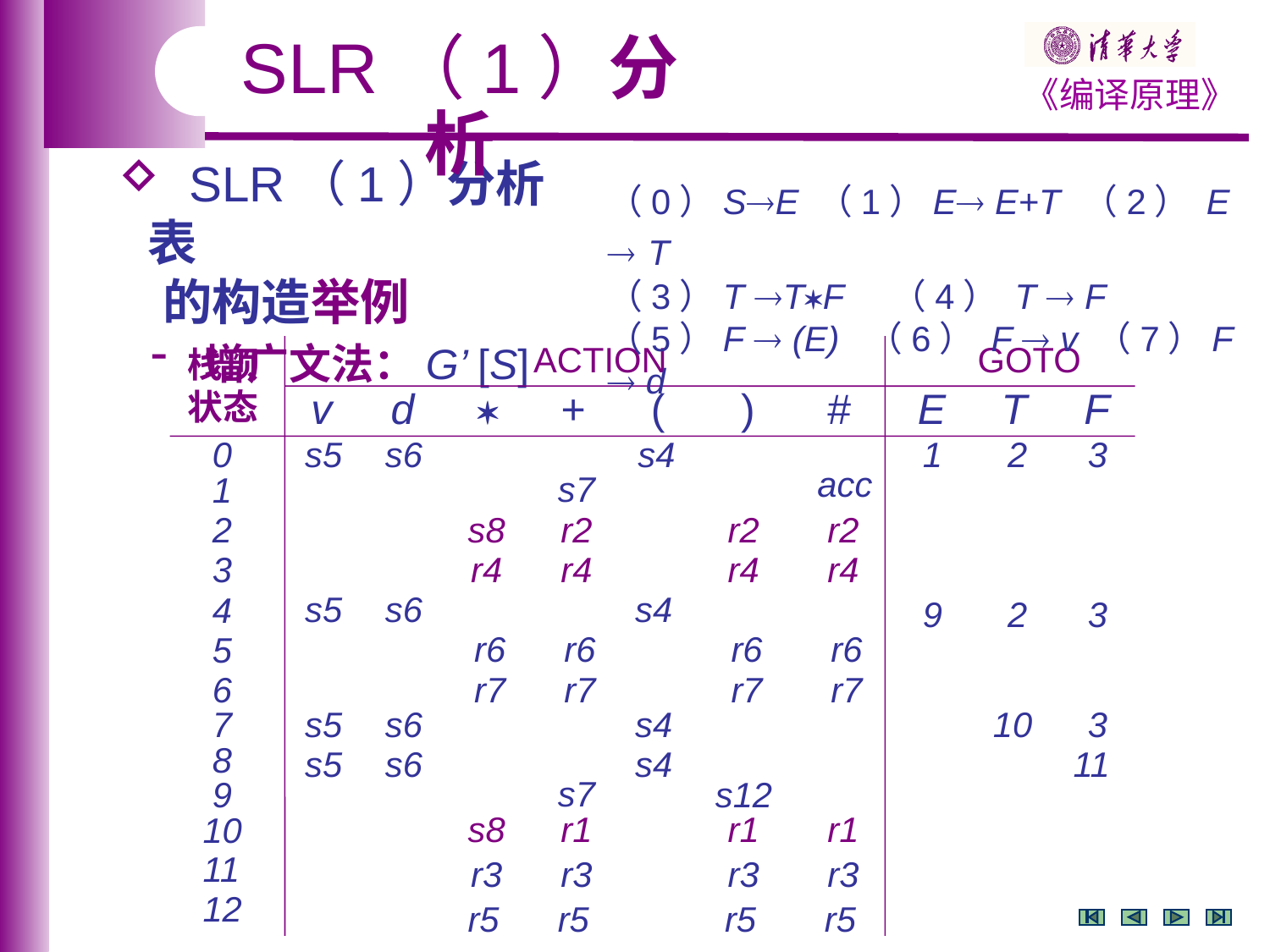

SLR（1）分析
  SLR（1）分析表
   的构造举例
 增广文法：G’ [S]
（0）S→E （1）E→ E+T （2） E → T
（3）T →T∗F    （4） T → F
（5）F → (E)  （6） F → v （7）F → d
ACTION
GOTO
栈顶状态

∗
v
d
+
(
)
#
E
T
F

s5
s6
s4
1
2
3
0

acc
s7
1
s8
r2
r2
r2
2
r4
r4
r4
r4
3
s5
s6
s4
4
9
2
3
r6
r6
r6
r6
5
r7
r7
r7
r7
6
s5
s6
s4
10
3
7
8
s5
s6
s4
11
s7
s12
9
s8
r1
r1
r1
10
11
r3
r3
r3
r3
12
r5
r5
r5
r5